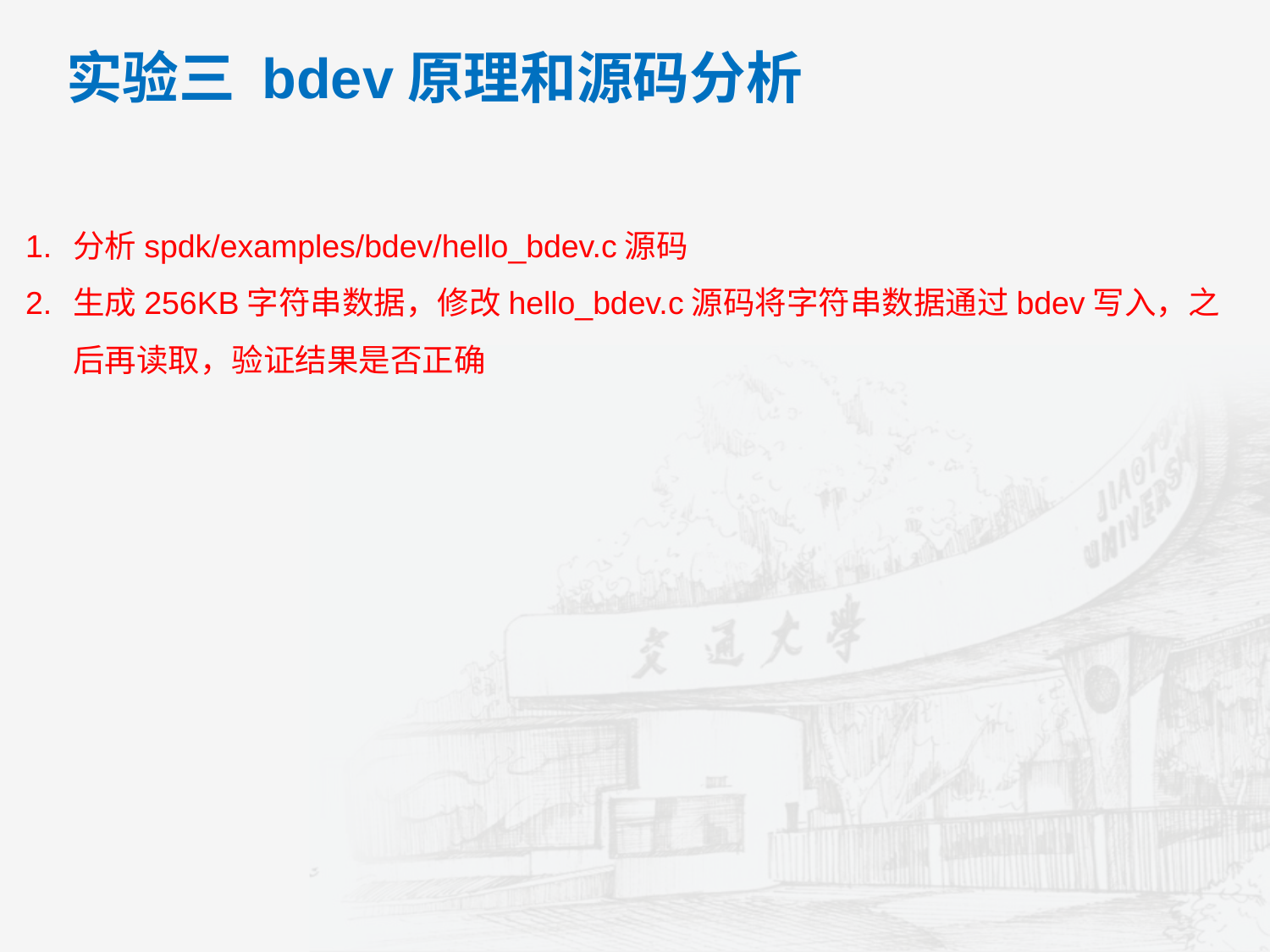

实验三 bdev原理和源码分析
分析spdk/examples/bdev/hello_bdev.c源码
生成256KB字符串数据，修改hello_bdev.c源码将字符串数据通过bdev写入，之后再读取，验证结果是否正确